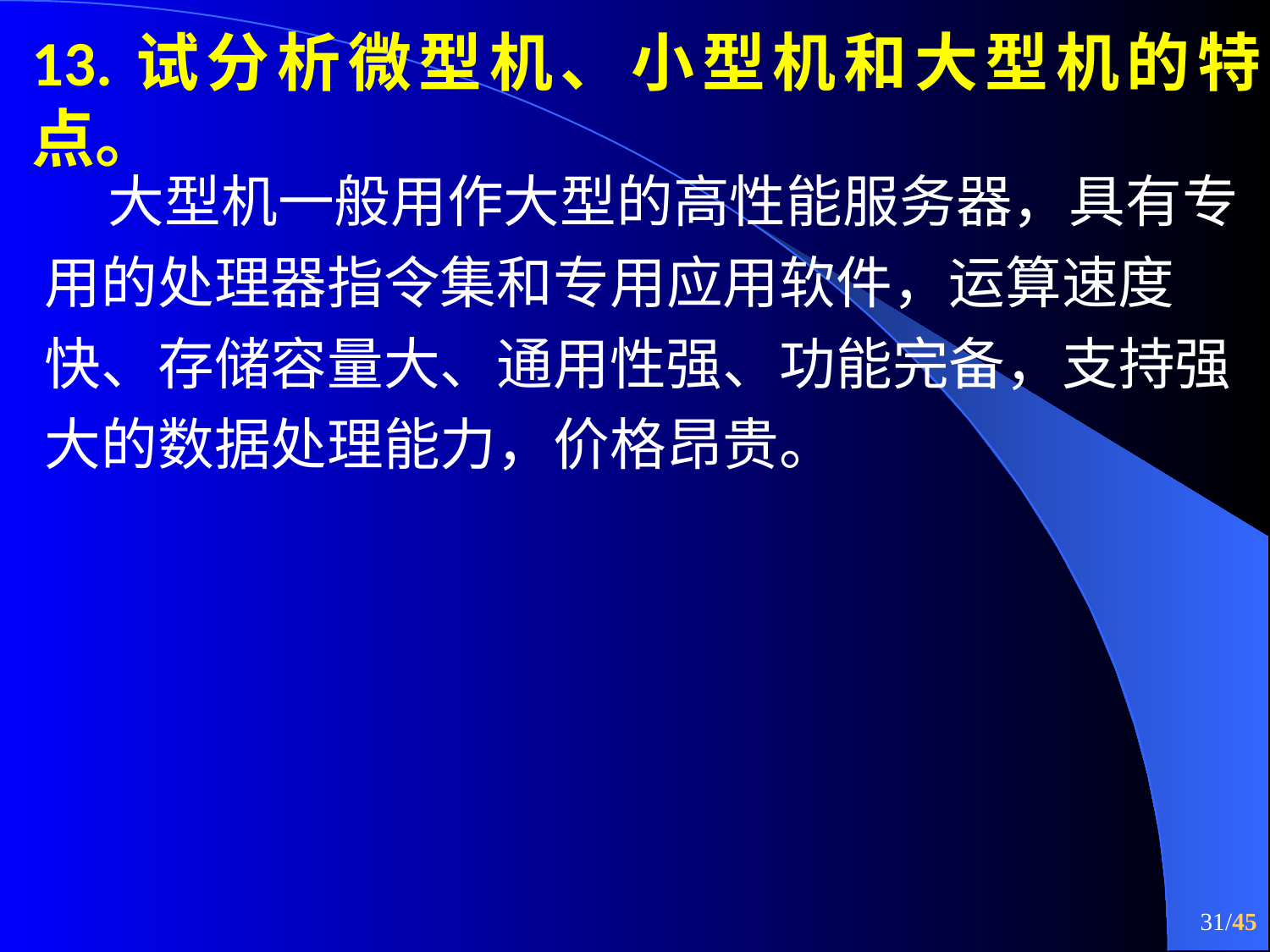

13.试分析微型机、小型机和大型机的特点。
大型机一般用作大型的高性能服务器，具有专用的处理器指令集和专用应用软件，运算速度快、存储容量大、通用性强、功能完备，支持强大的数据处理能力，价格昂贵。
31/45